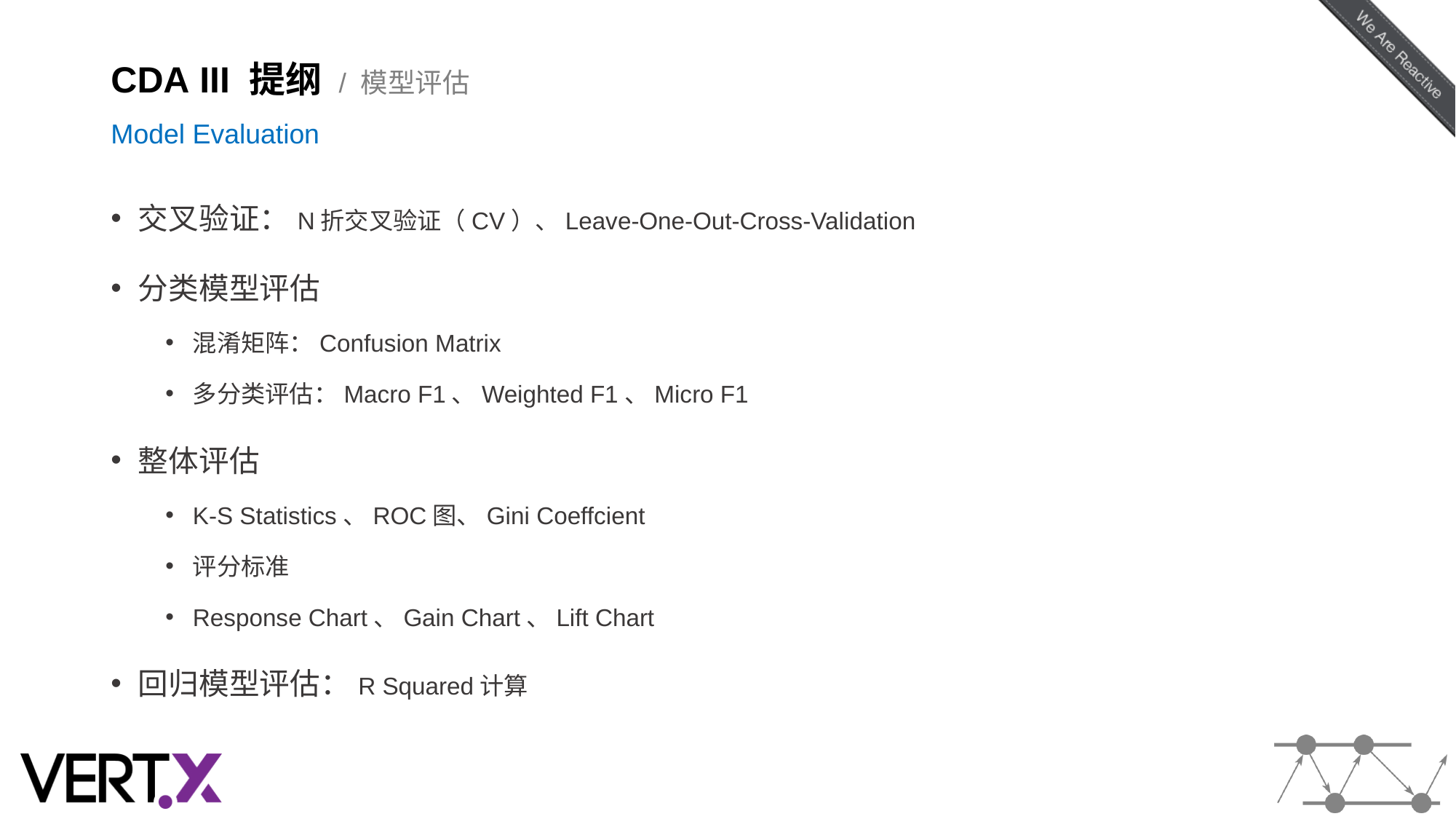

# CDA III 提纲 / 模型评估 Model Evaluation
交叉验证：N折交叉验证（CV）、Leave-One-Out-Cross-Validation
分类模型评估
混淆矩阵：Confusion Matrix
多分类评估：Macro F1、Weighted F1、Micro F1
整体评估
K-S Statistics、ROC图、Gini Coeffcient
评分标准
Response Chart、Gain Chart、Lift Chart
回归模型评估：R Squared计算